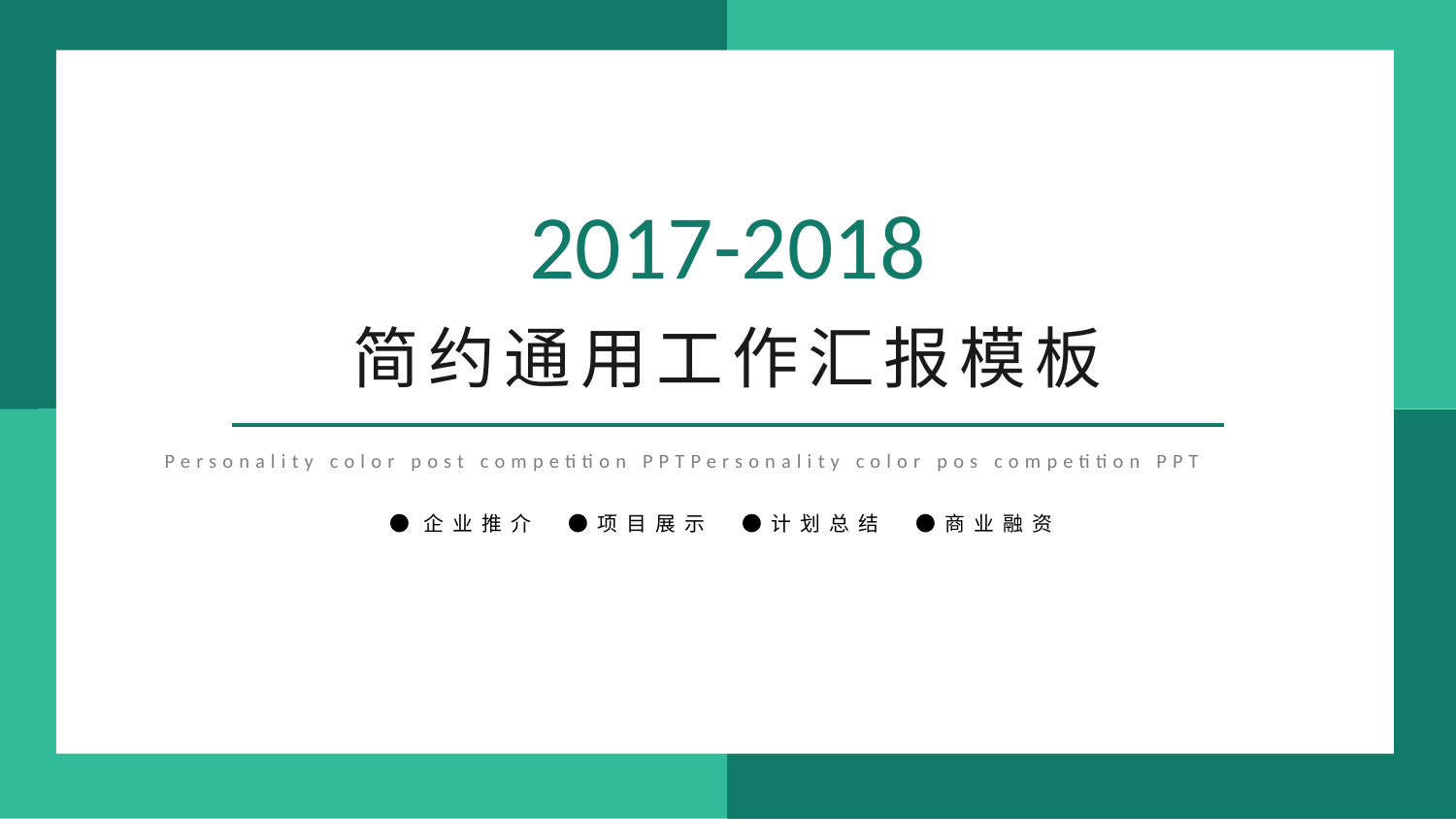

2017-2018
简约通用工作汇报模板
Personality color post competition PPTPersonality color pos competition PPT

●企业推介  ●项目展示  ●计划总结  ●商业融资